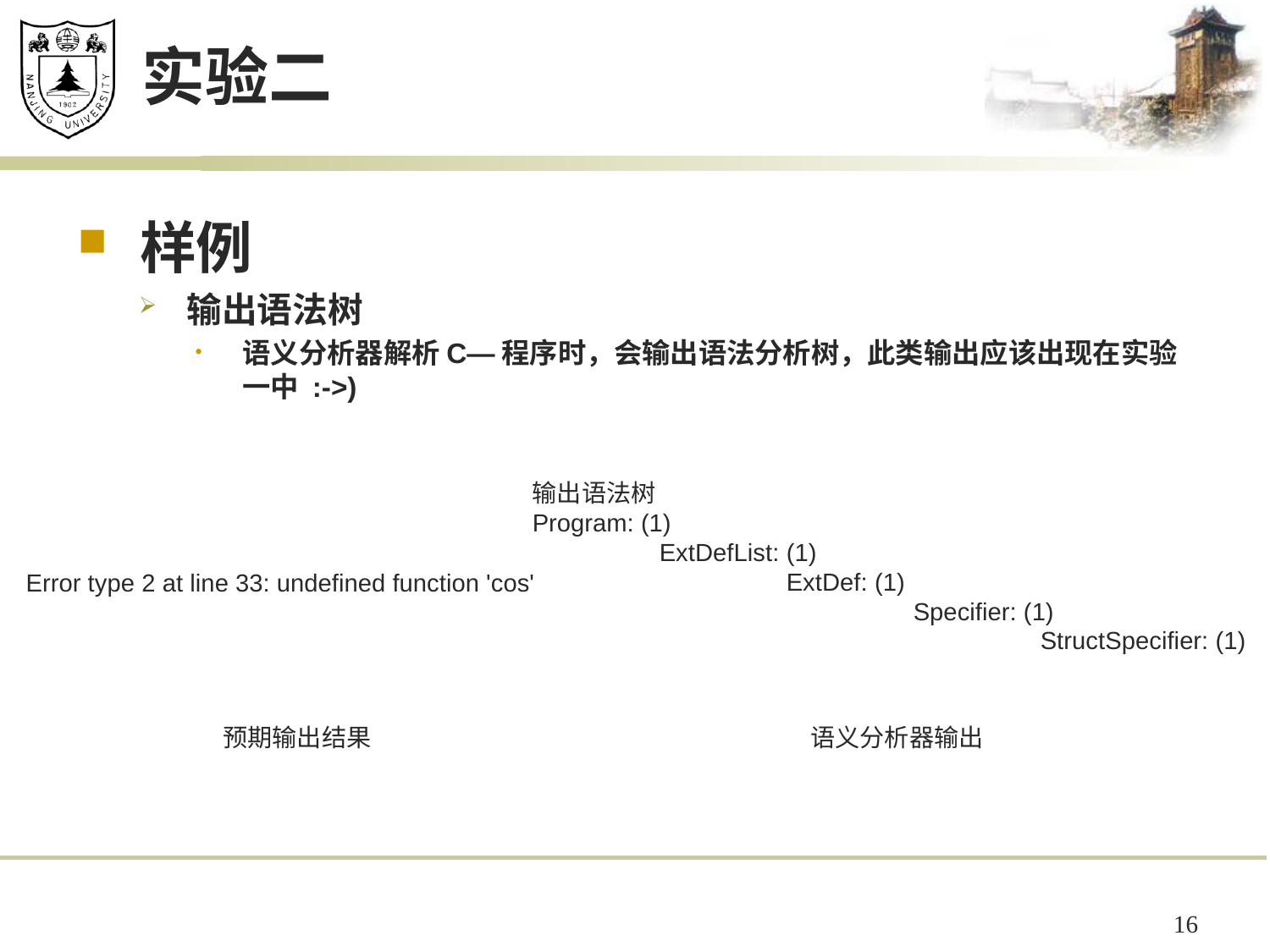

# 实验二
样例
输出语法树
语义分析器解析C—程序时，会输出语法分析树，此类输出应该出现在实验一中 :->)
输出语法树
Program: (1)
	ExtDefList: (1)
		ExtDef: (1)
			Specifier: (1)
				StructSpecifier: (1)
Error type 2 at line 33: undefined function 'cos'
预期输出结果
语义分析器输出